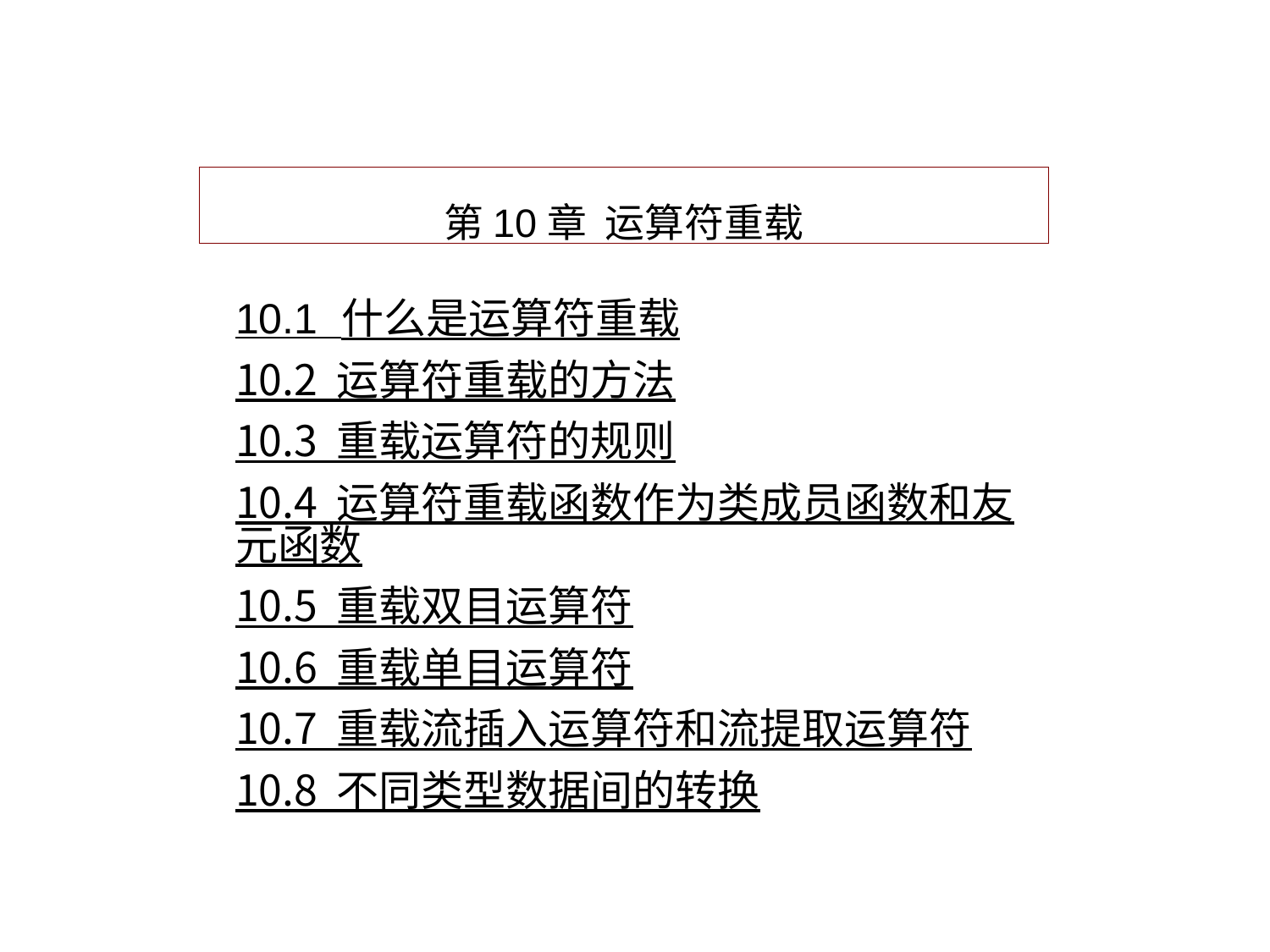

第10章  运算符重载
10.1  什么是运算符重载
10.2  运算符重载的方法
10.3  重载运算符的规则
10.4  运算符重载函数作为类成员函数和友元函数
10.5  重载双目运算符
10.6  重载单目运算符
10.7  重载流插入运算符和流提取运算符
10.8  不同类型数据间的转换